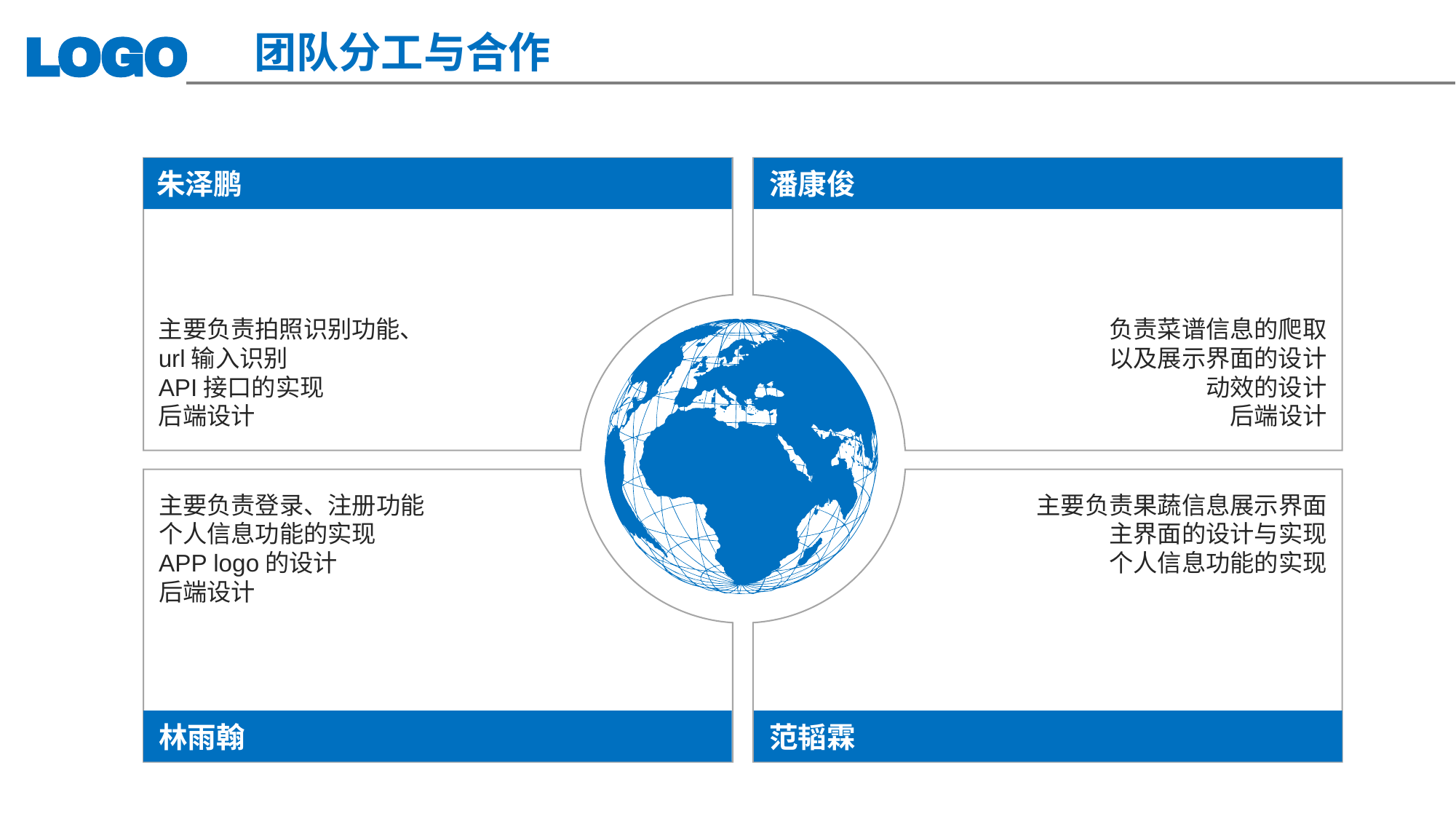

团队分工与合作
主要负责拍照识别功能、
url输入识别
API接口的实现
后端设计
朱泽鹏
负责菜谱信息的爬取
以及展示界面的设计
动效的设计
后端设计
潘康俊

主要负责登录、注册功能
个人信息功能的实现
APP logo的设计
后端设计
主要负责果蔬信息展示界面
主界面的设计与实现
个人信息功能的实现
林雨翰
范韬霖